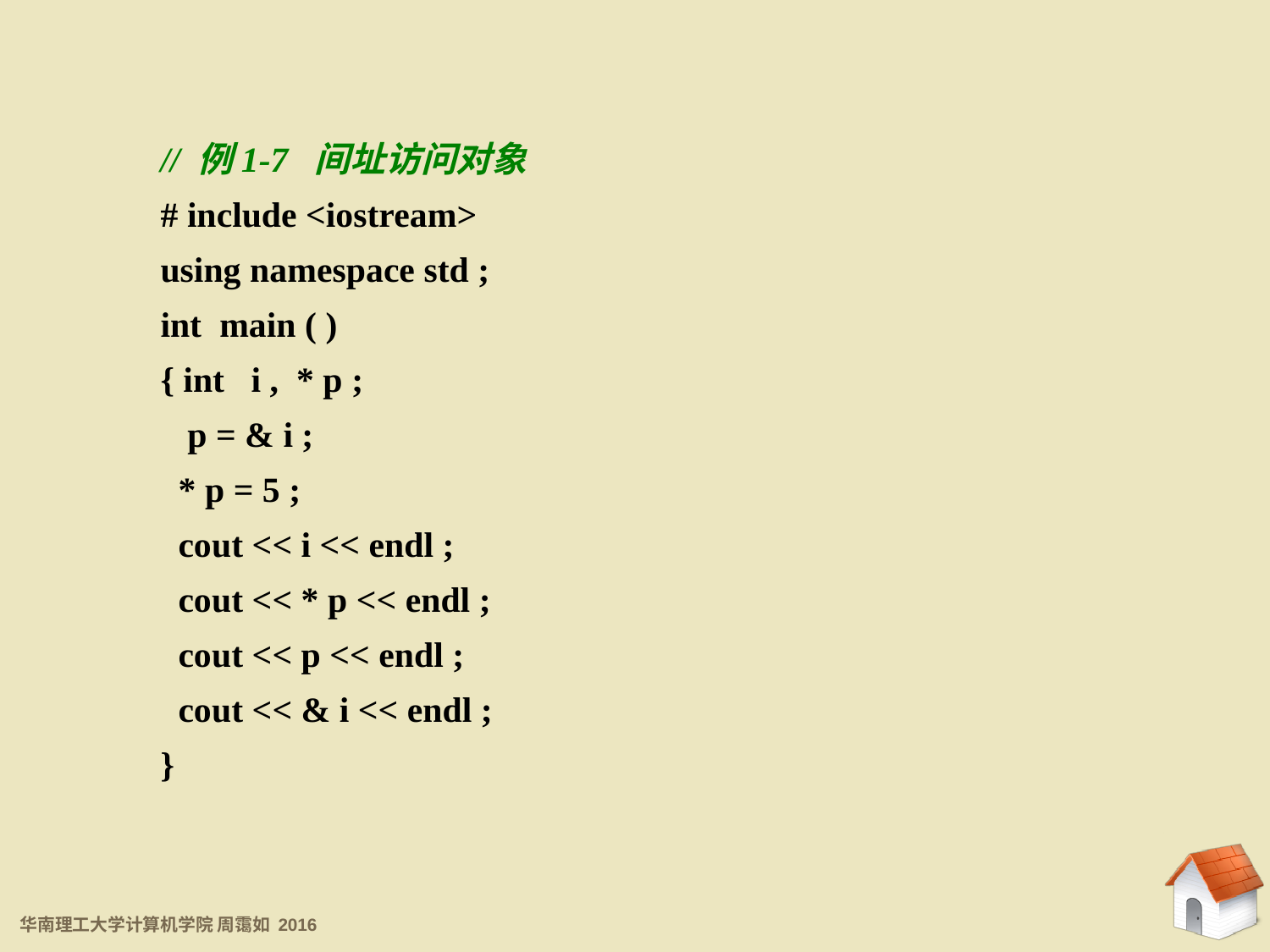

// 例1-7  间址访问对象
# include <iostream>
using namespace std ;
int  main ( )
{ int   i ,  * p ;
   p = & i ;
  * p = 5 ;
  cout << i << endl ;
  cout << * p << endl ;
  cout << p << endl ;
  cout << & i << endl ;
}